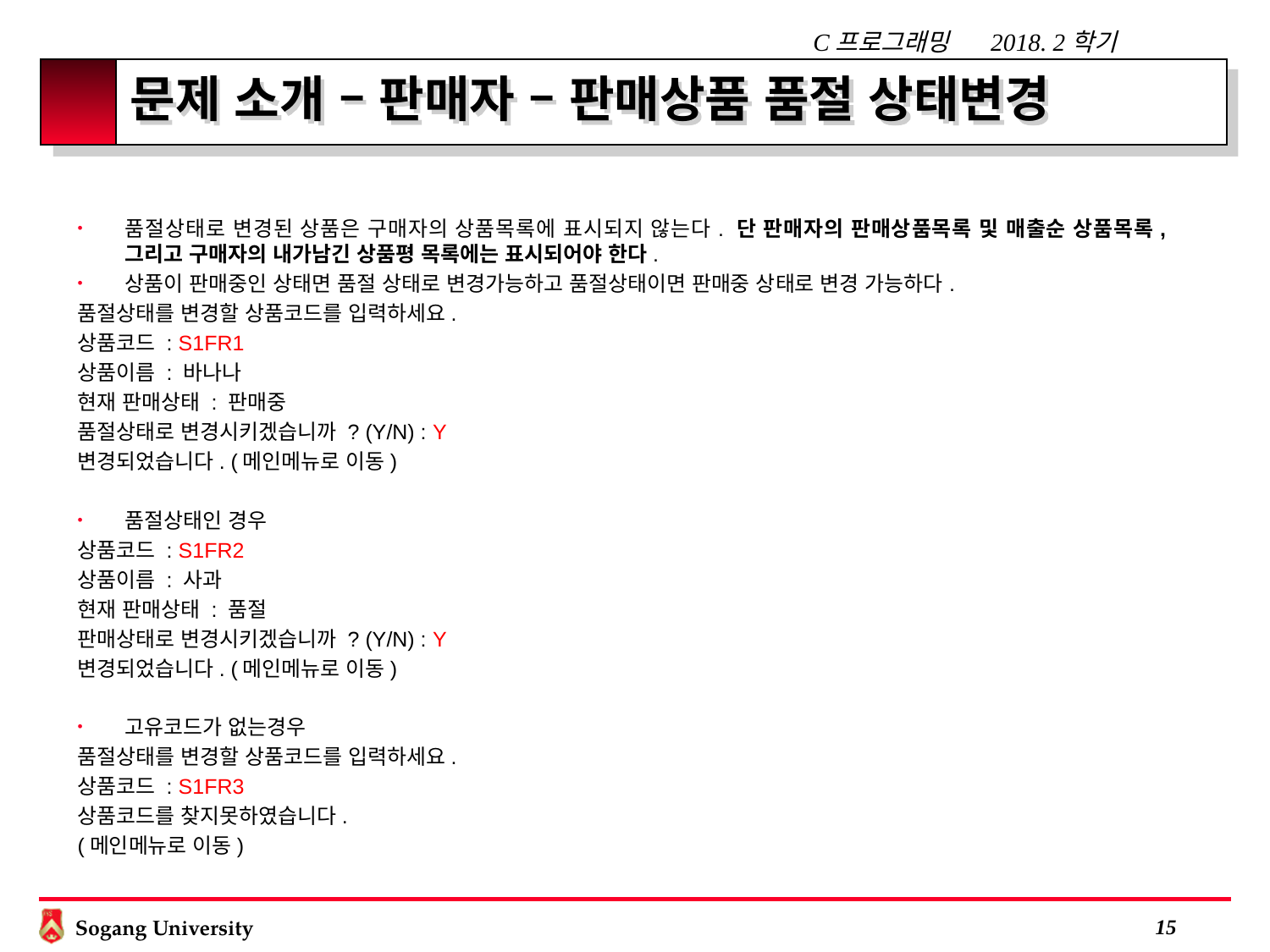

# 문제 소개 – 판매자 – 판매상품 품절 상태변경
품절상태로 변경된 상품은 구매자의 상품목록에 표시되지 않는다. 단 판매자의 판매상품목록 및 매출순 상품목록, 그리고 구매자의 내가남긴 상품평 목록에는 표시되어야 한다.
상품이 판매중인 상태면 품절 상태로 변경가능하고 품절상태이면 판매중 상태로 변경 가능하다.
품절상태를 변경할 상품코드를 입력하세요.
상품코드 : S1FR1
상품이름 : 바나나
현재 판매상태 : 판매중
품절상태로 변경시키겠습니까 ? (Y/N) : Y
변경되었습니다. (메인메뉴로 이동)

품절상태인 경우
상품코드 : S1FR2
상품이름 : 사과
현재 판매상태 : 품절
판매상태로 변경시키겠습니까 ? (Y/N) : Y
변경되었습니다. (메인메뉴로 이동)

고유코드가 없는경우
품절상태를 변경할 상품코드를 입력하세요.
상품코드 : S1FR3
상품코드를 찾지못하였습니다.
(메인메뉴로 이동)

 15